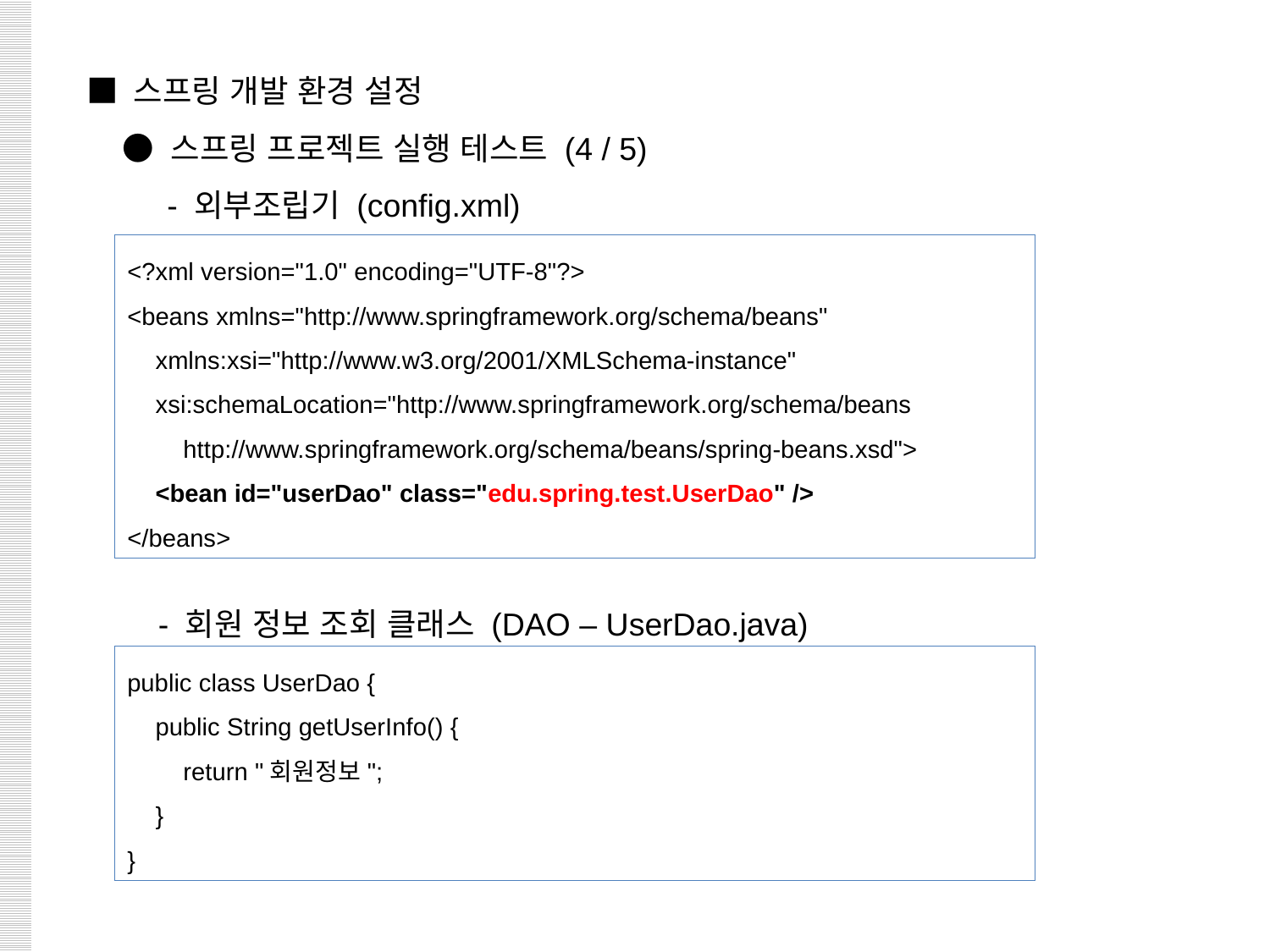

■ 스프링 개발 환경 설정
    ● 스프링 프로젝트 실행 테스트 (4 / 5)
         - 외부조립기 (config.xml)

        - 회원 정보 조회 클래스 (DAO – UserDao.java)
<?xml version="1.0" encoding="UTF-8"?>
<beans xmlns="http://www.springframework.org/schema/beans"
    xmlns:xsi="http://www.w3.org/2001/XMLSchema-instance"
    xsi:schemaLocation="http://www.springframework.org/schema/beans
        http://www.springframework.org/schema/beans/spring-beans.xsd">
    <bean id="userDao" class="edu.spring.test.UserDao" />
</beans>
public class UserDao {
    public String getUserInfo() {
        return "회원정보";
    }
}